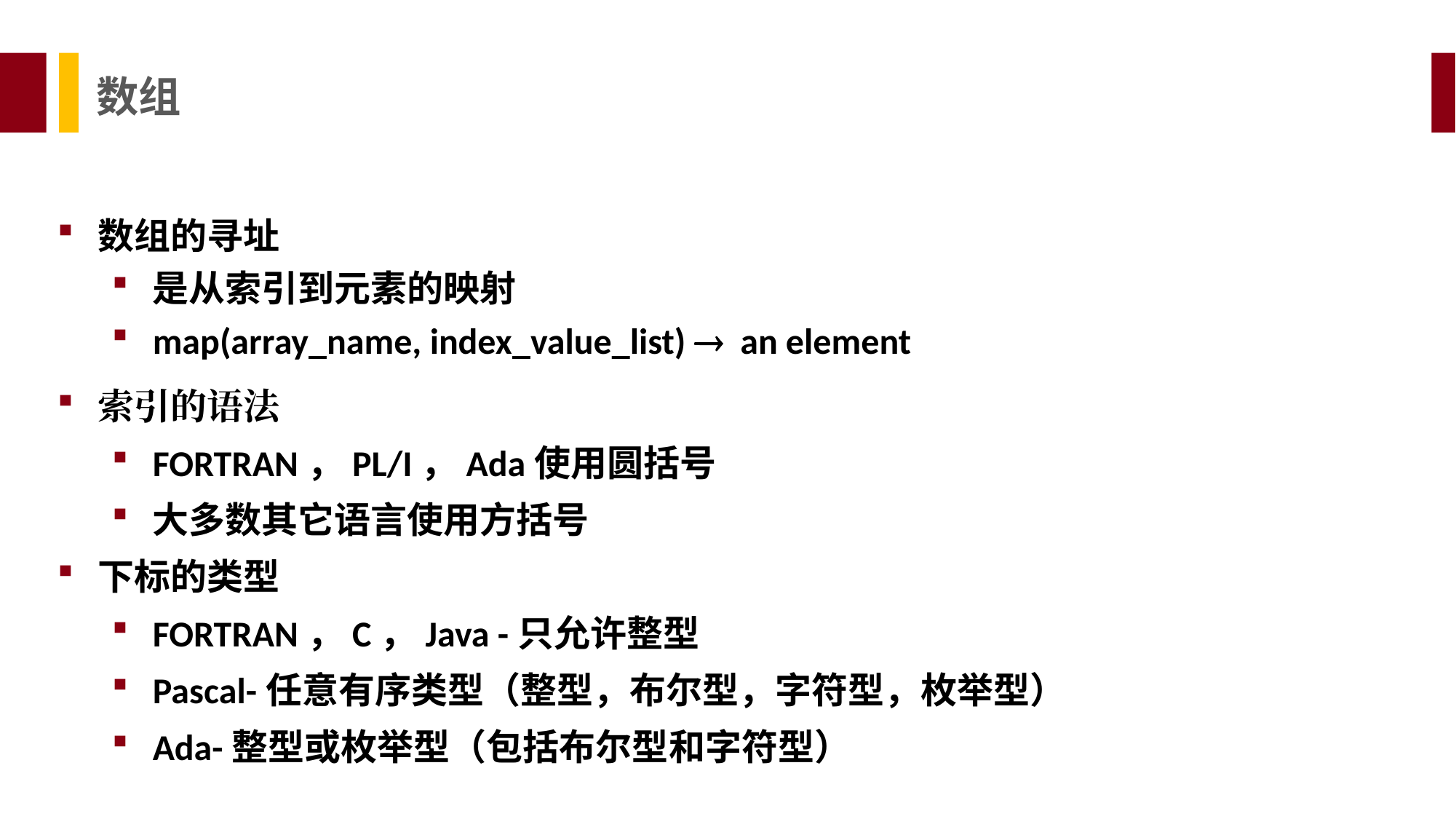

数组
数组的寻址
是从索引到元素的映射
map(array_name, index_value_list) →  an element
索引的语法
FORTRAN，PL/I，Ada使用圆括号
大多数其它语言使用方括号
下标的类型
FORTRAN，C，Java -只允许整型
Pascal-任意有序类型（整型，布尔型，字符型，枚举型）
Ada-整型或枚举型（包括布尔型和字符型）